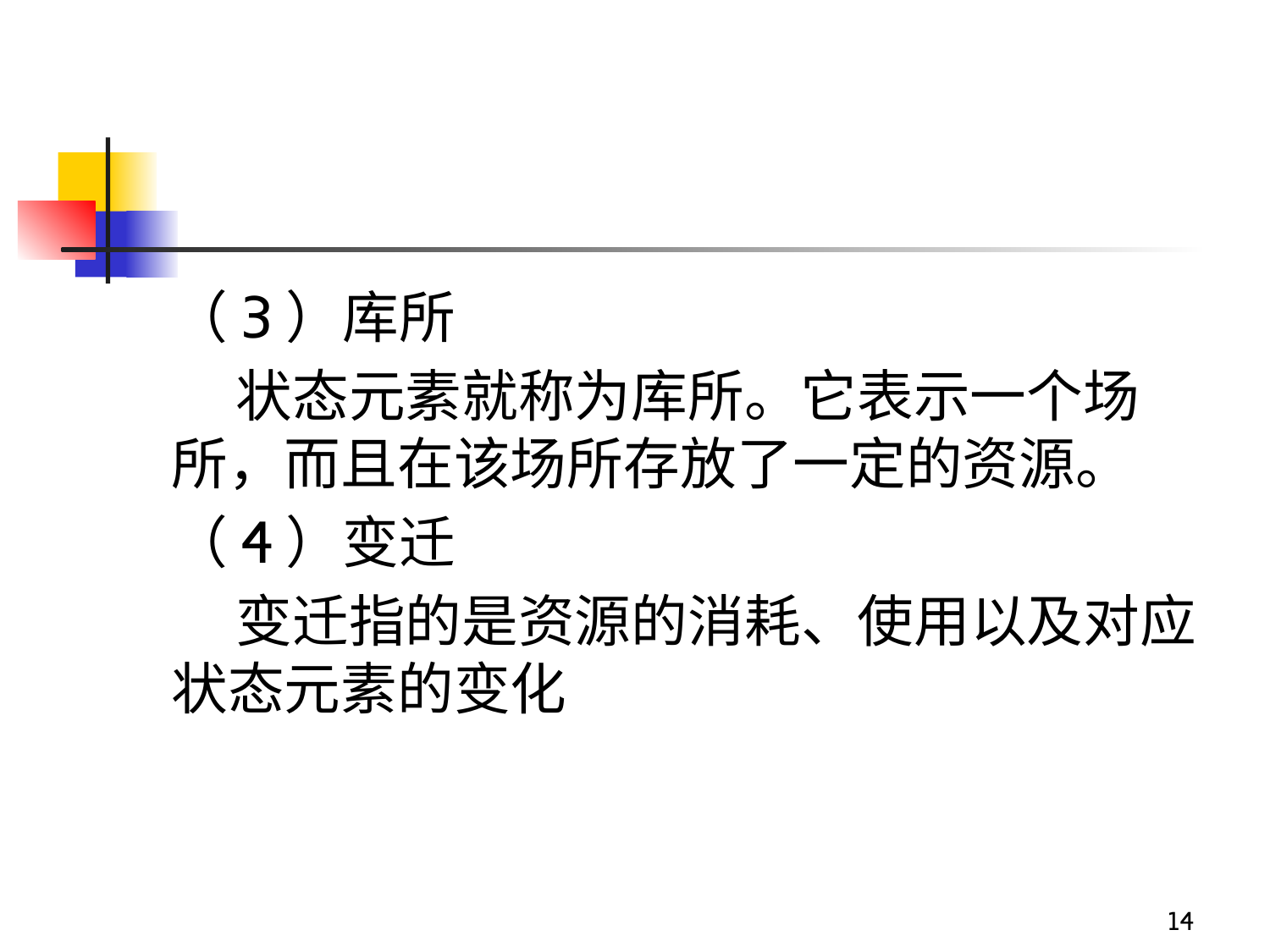

#
（3）库所
    状态元素就称为库所。它表示一个场所，而且在该场所存放了一定的资源。
（4）变迁
    变迁指的是资源的消耗、使用以及对应状态元素的变化
14